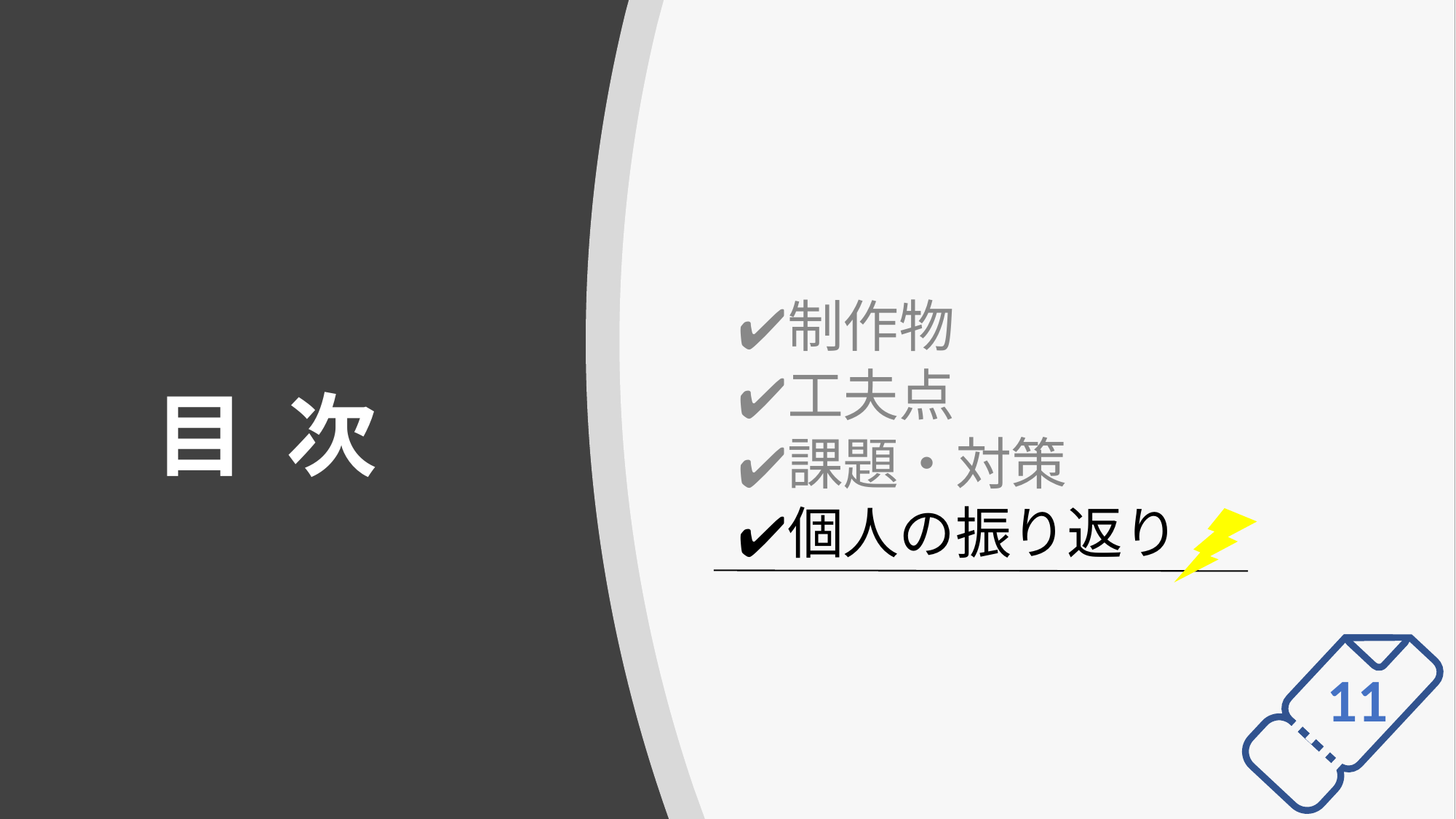

制作物
工夫点
課題・対策
個人の振り返り
# 目  次

11